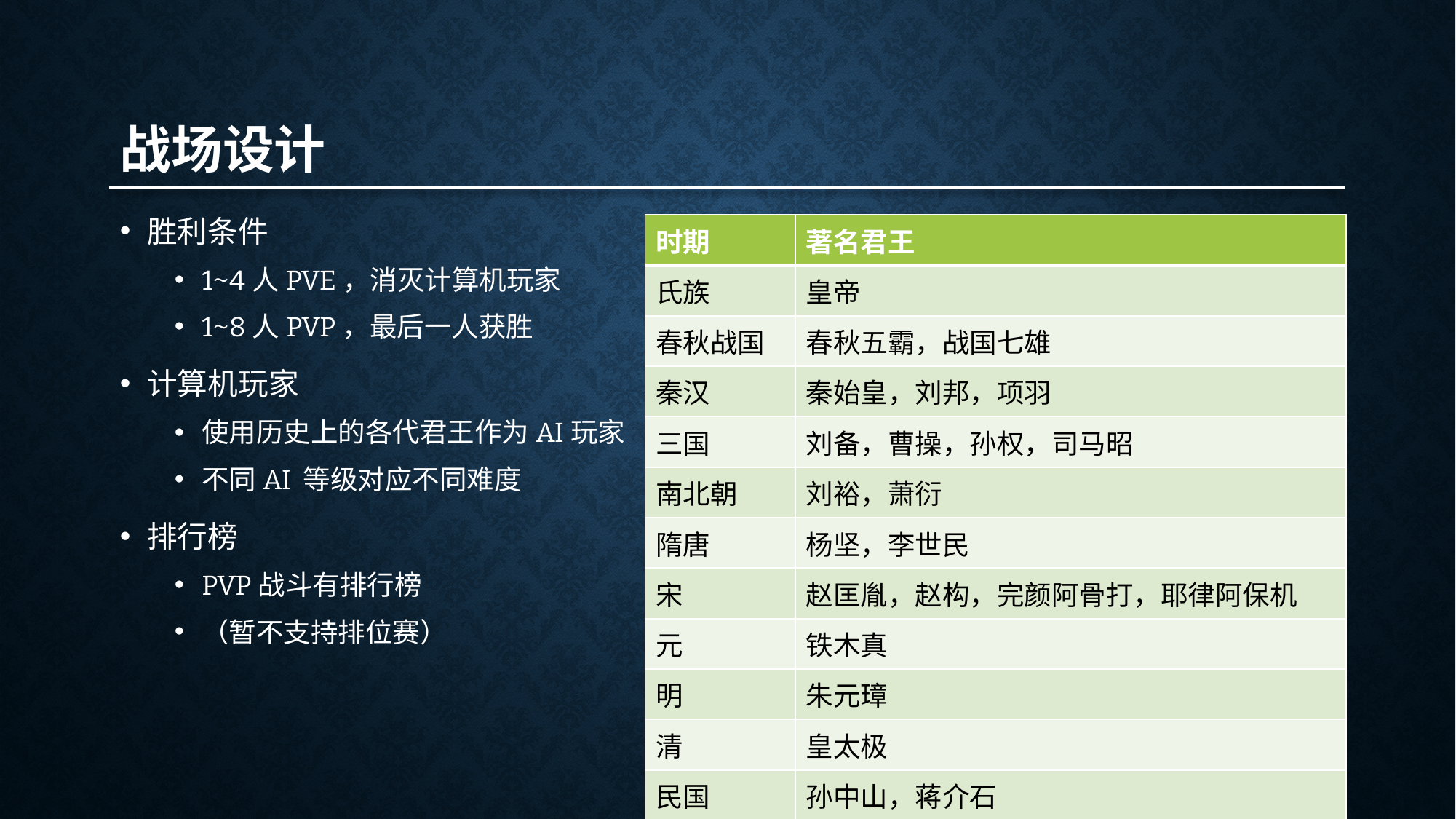

# 战场设计

胜利条件
1~4人PVE，消灭计算机玩家
1~8人PVP，最后一人获胜
计算机玩家
使用历史上的各代君王作为AI玩家
不同AI 等级对应不同难度
排行榜
PVP战斗有排行榜
（暂不支持排位赛）

| 时期 | 著名君王 |
| --- | --- |
| 氏族 | 皇帝 |
| 春秋战国 | 春秋五霸，战国七雄 |
| 秦汉 | 秦始皇，刘邦，项羽 |
| 三国 | 刘备，曹操，孙权，司马昭 |
| 南北朝 | 刘裕，萧衍 |
| 隋唐 | 杨坚，李世民 |
| 宋 | 赵匡胤，赵构，完颜阿骨打，耶律阿保机 |
| 元 | 铁木真 |
| 明 | 朱元璋 |
| 清 | 皇太极 |
| 民国 | 孙中山，蒋介石 |